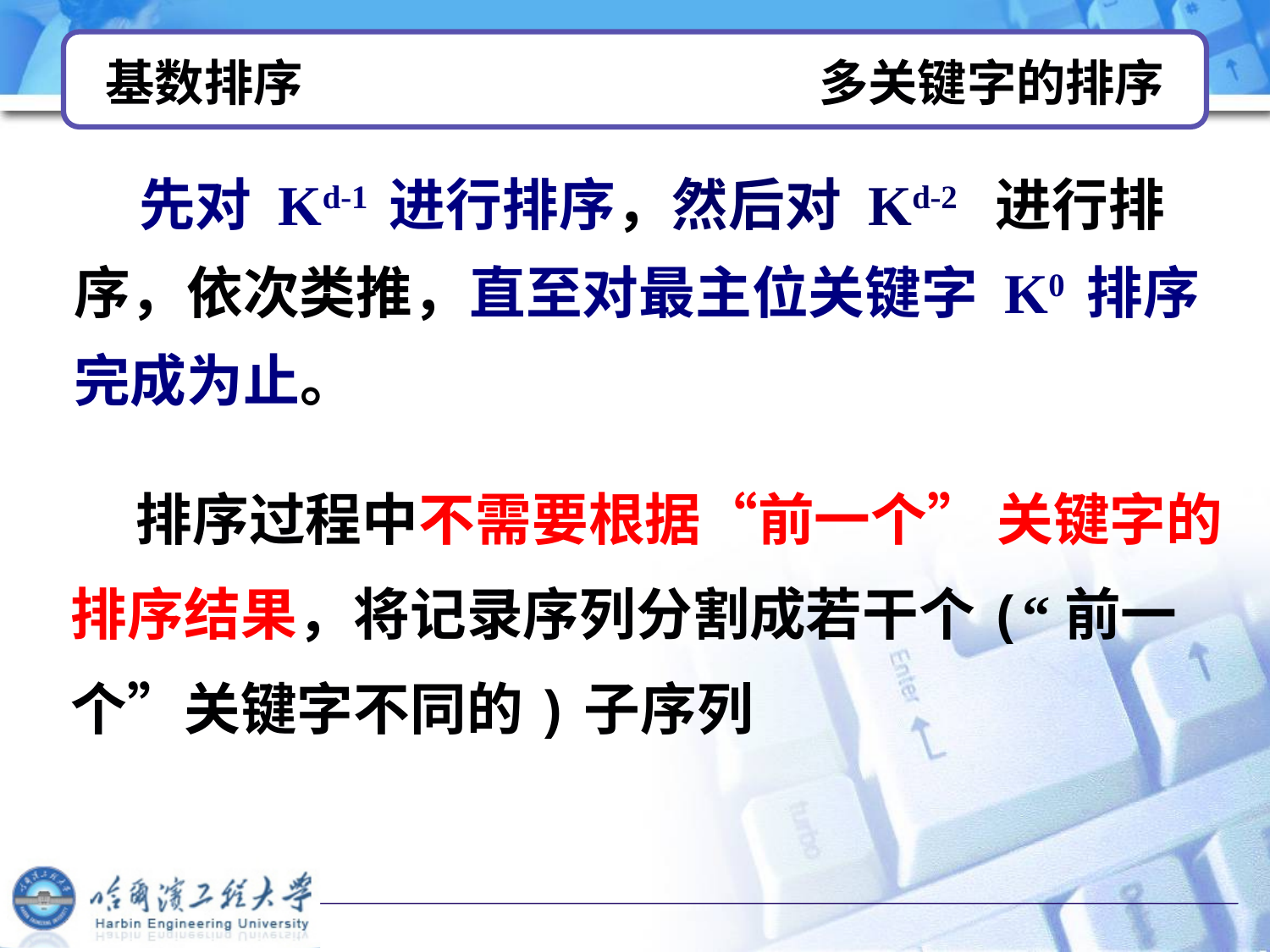

# 基数排序                                              多关键字的排序
    先对 Kd-1 进行排序，然后对 Kd-2   进行排序，依次类推，直至对最主位关键字 K0 排序完成为止。
    排序过程中不需要根据“前一个” 关键字的排序结果，将记录序列分割成若干个(“前一个”关键字不同的)子序列